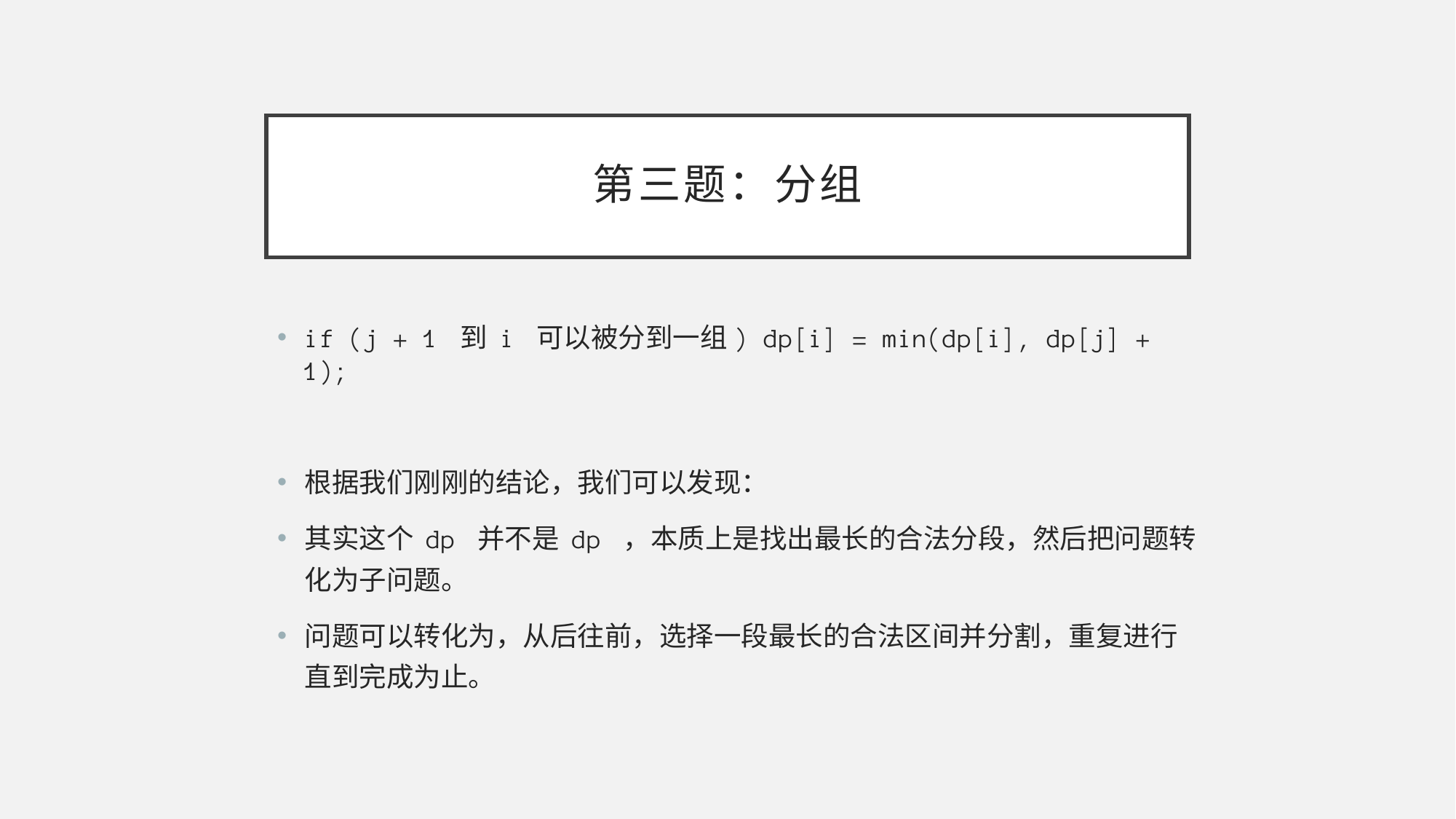

# 第三题：分组
if (j + 1 到 i 可以被分到一组) dp[i] = min(dp[i], dp[j] + 1);

根据我们刚刚的结论，我们可以发现：
其实这个 dp 并不是 dp ，本质上是找出最长的合法分段，然后把问题转化为子问题。
问题可以转化为，从后往前，选择一段最长的合法区间并分割，重复进行直到完成为止。